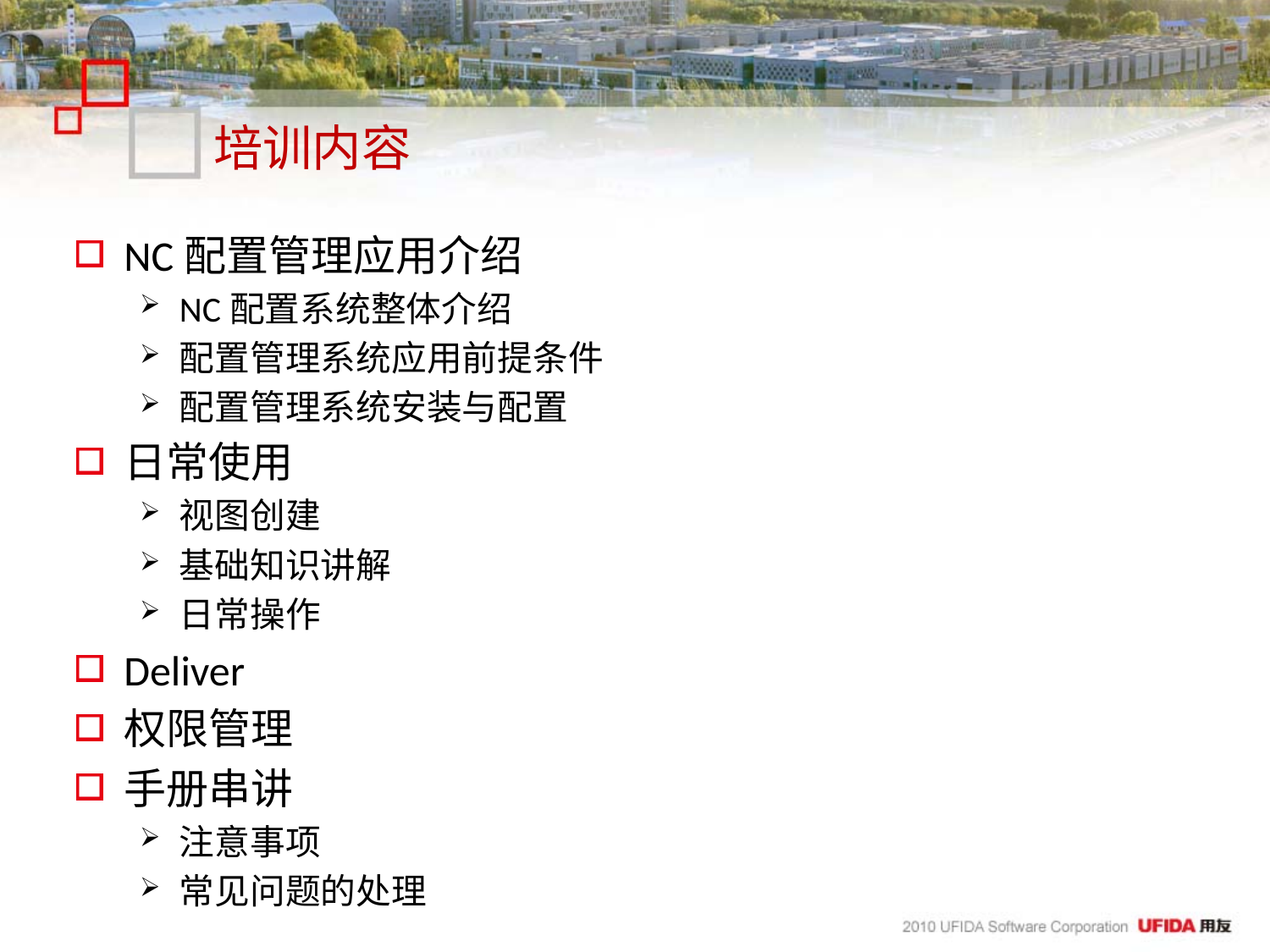

# 培训内容
NC配置管理应用介绍
NC配置系统整体介绍
配置管理系统应用前提条件
配置管理系统安装与配置
日常使用
视图创建
基础知识讲解
日常操作
Deliver
权限管理
手册串讲
注意事项
常见问题的处理